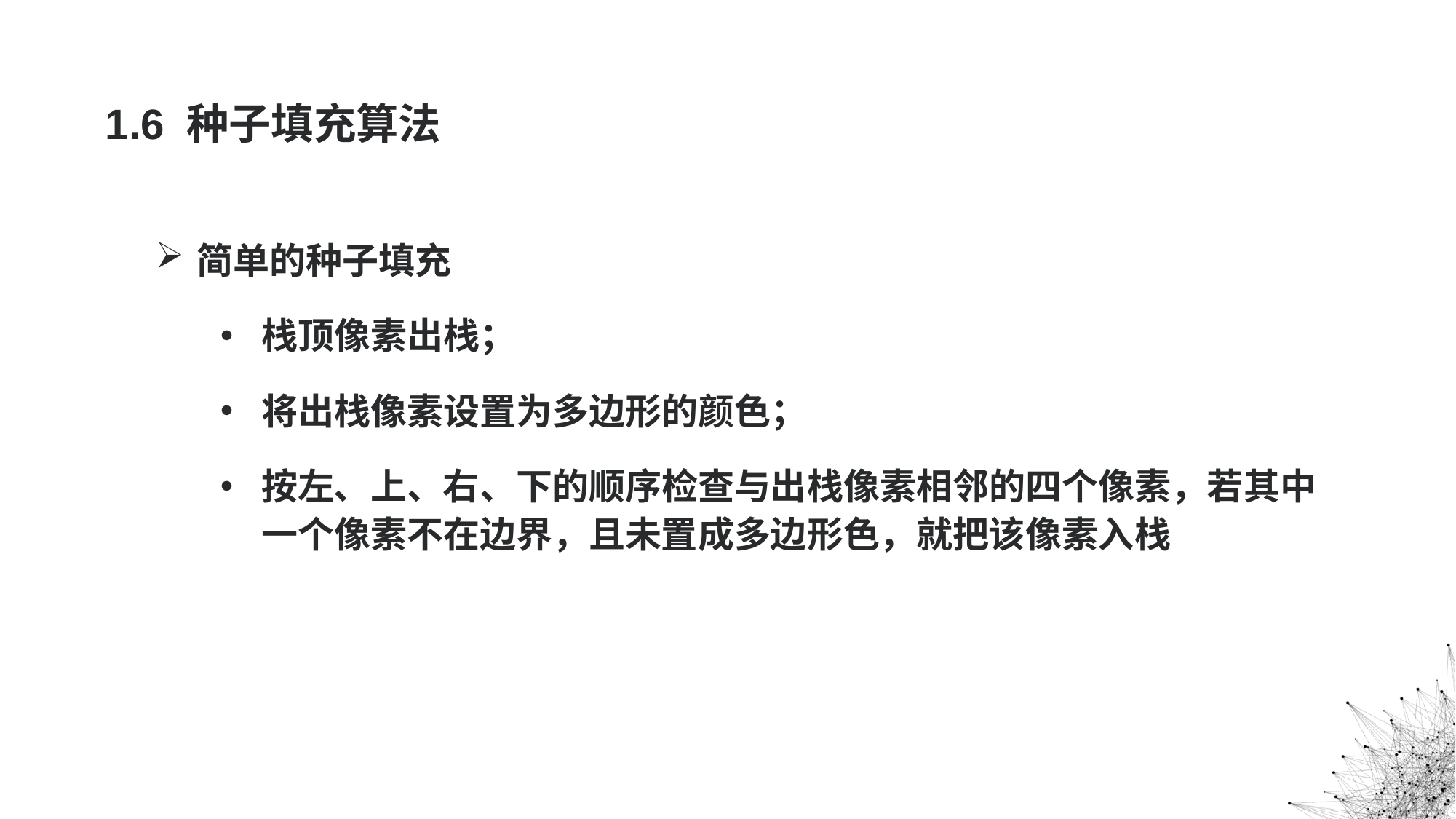

# 1.6 种子填充算法
简单的种子填充
栈顶像素出栈；
将出栈像素设置为多边形的颜色；
按左、上、右、下的顺序检查与出栈像素相邻的四个像素，若其中一个像素不在边界，且未置成多边形色，就把该像素入栈